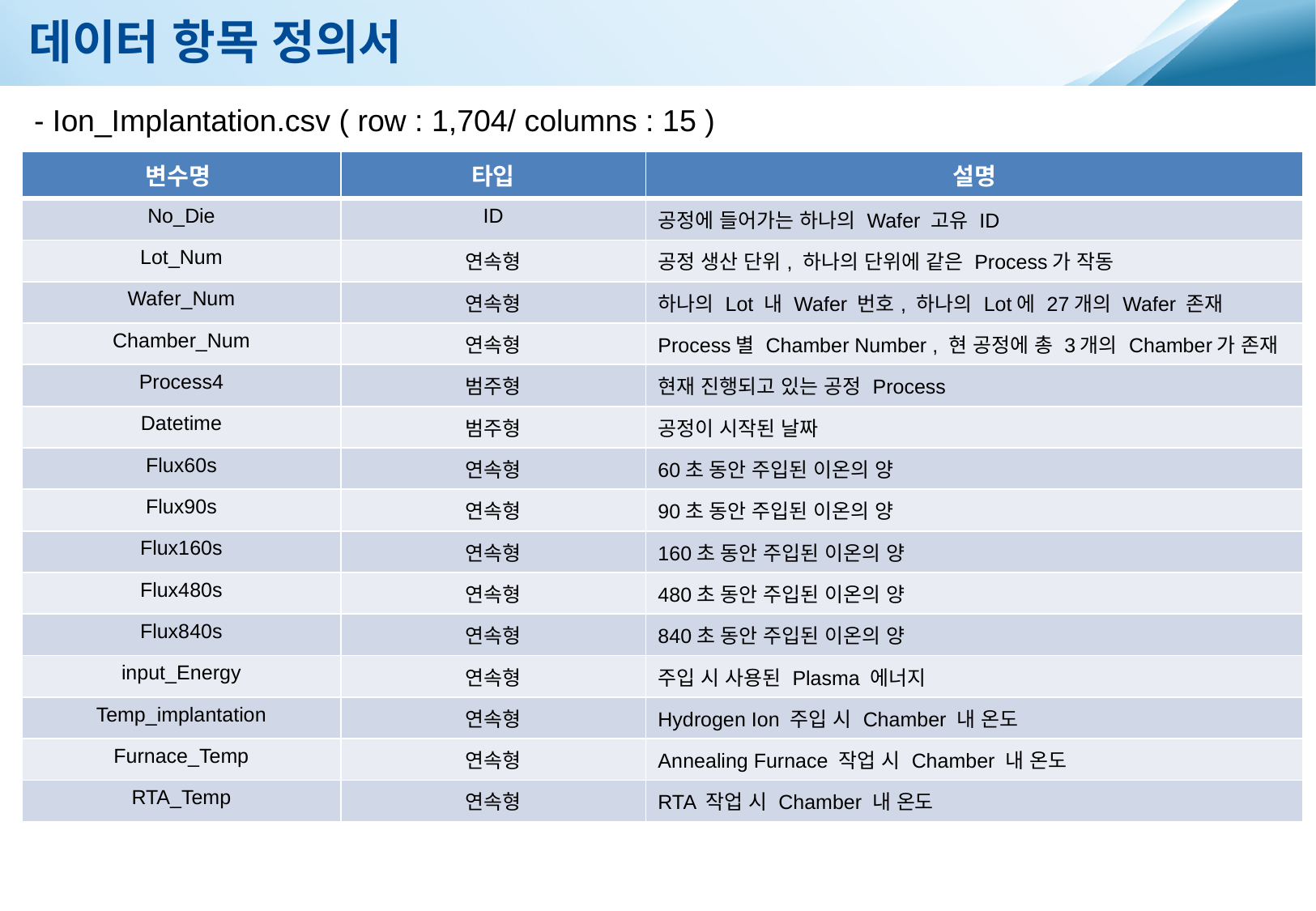

데이터 항목 정의서
- Ion_Implantation.csv ( row : 1,704/ columns : 15 )
| 변수명 | 타입 | 설명 |
| --- | --- | --- |
| No\_Die | ID | 공정에 들어가는 하나의 Wafer 고유 ID |
| Lot\_Num | 연속형 | 공정 생산 단위, 하나의 단위에 같은 Process가 작동 |
| Wafer\_Num | 연속형 | 하나의 Lot 내 Wafer 번호, 하나의 Lot에 27개의 Wafer 존재 |
| Chamber\_Num | 연속형 | Process별 Chamber Number , 현 공정에 총 3개의 Chamber가 존재 |
| Process4 | 범주형 | 현재 진행되고 있는 공정 Process |
| Datetime | 범주형 | 공정이 시작된 날짜 |
| Flux60s | 연속형 | 60초 동안 주입된 이온의 양 |
| Flux90s | 연속형 | 90초 동안 주입된 이온의 양 |
| Flux160s | 연속형 | 160초 동안 주입된 이온의 양 |
| Flux480s | 연속형 | 480초 동안 주입된 이온의 양 |
| Flux840s | 연속형 | 840초 동안 주입된 이온의 양 |
| input\_Energy | 연속형 | 주입 시 사용된 Plasma 에너지 |
| Temp\_implantation | 연속형 | Hydrogen Ion 주입 시 Chamber 내 온도 |
| Furnace\_Temp | 연속형 | Annealing Furnace 작업 시 Chamber 내 온도 |
| RTA\_Temp | 연속형 | RTA 작업 시 Chamber 내 온도 |